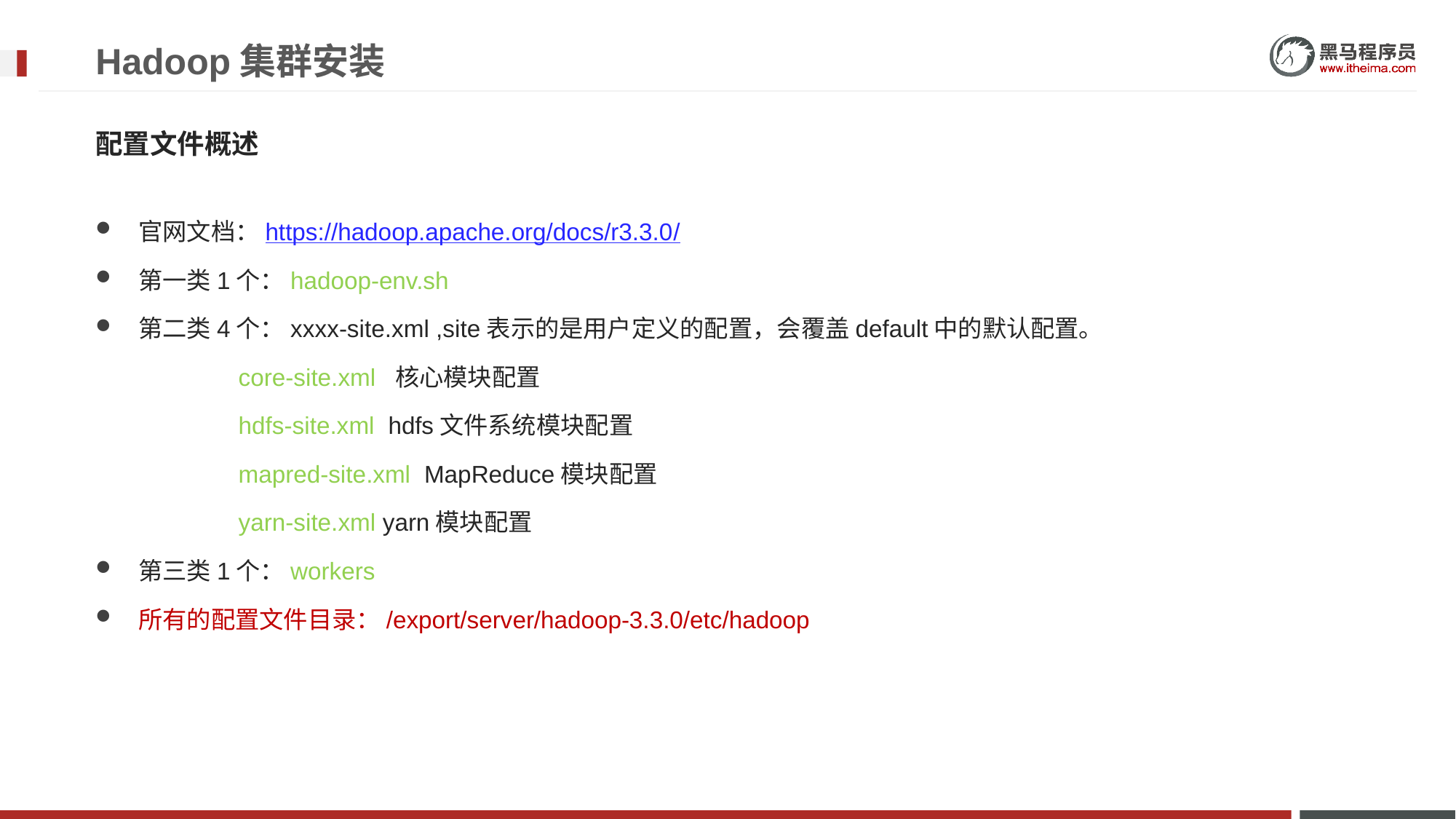

# Hadoop集群安装
配置文件概述
官网文档：https://hadoop.apache.org/docs/r3.3.0/
第一类1个：hadoop-env.sh
第二类4个：xxxx-site.xml ,site表示的是用户定义的配置，会覆盖default中的默认配置。
	     core-site.xml  核心模块配置
	     hdfs-site.xml  hdfs文件系统模块配置
	     mapred-site.xml  MapReduce模块配置
	     yarn-site.xml yarn模块配置
第三类1个：workers
所有的配置文件目录：/export/server/hadoop-3.3.0/etc/hadoop